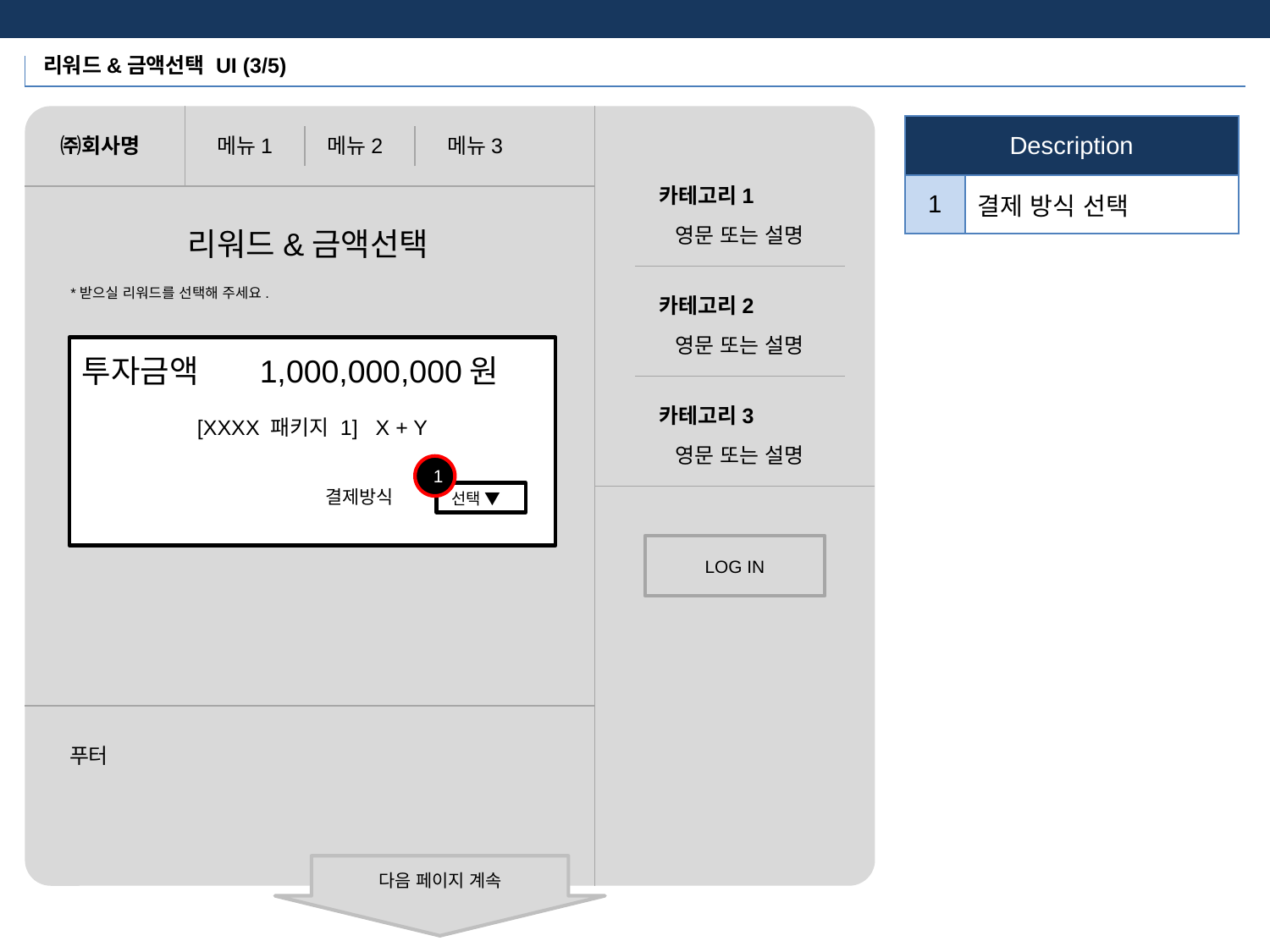

리워드&금액선택 UI (3/5)

| Description |  |
| --- | --- |
| 1 | 결제 방식 선택 |
㈜회사명
메뉴1
메뉴2
메뉴3
카테고리1
영문 또는 설명
리워드&금액선택
*받으실 리워드를 선택해 주세요.
카테고리2
영문 또는 설명

투자금액      1,000,000,000원
카테고리3
[XXXX 패키지 1]   X + Y
영문 또는 설명
1
결제방식

선택 ▼
LOG IN
푸터
다음 페이지 계속